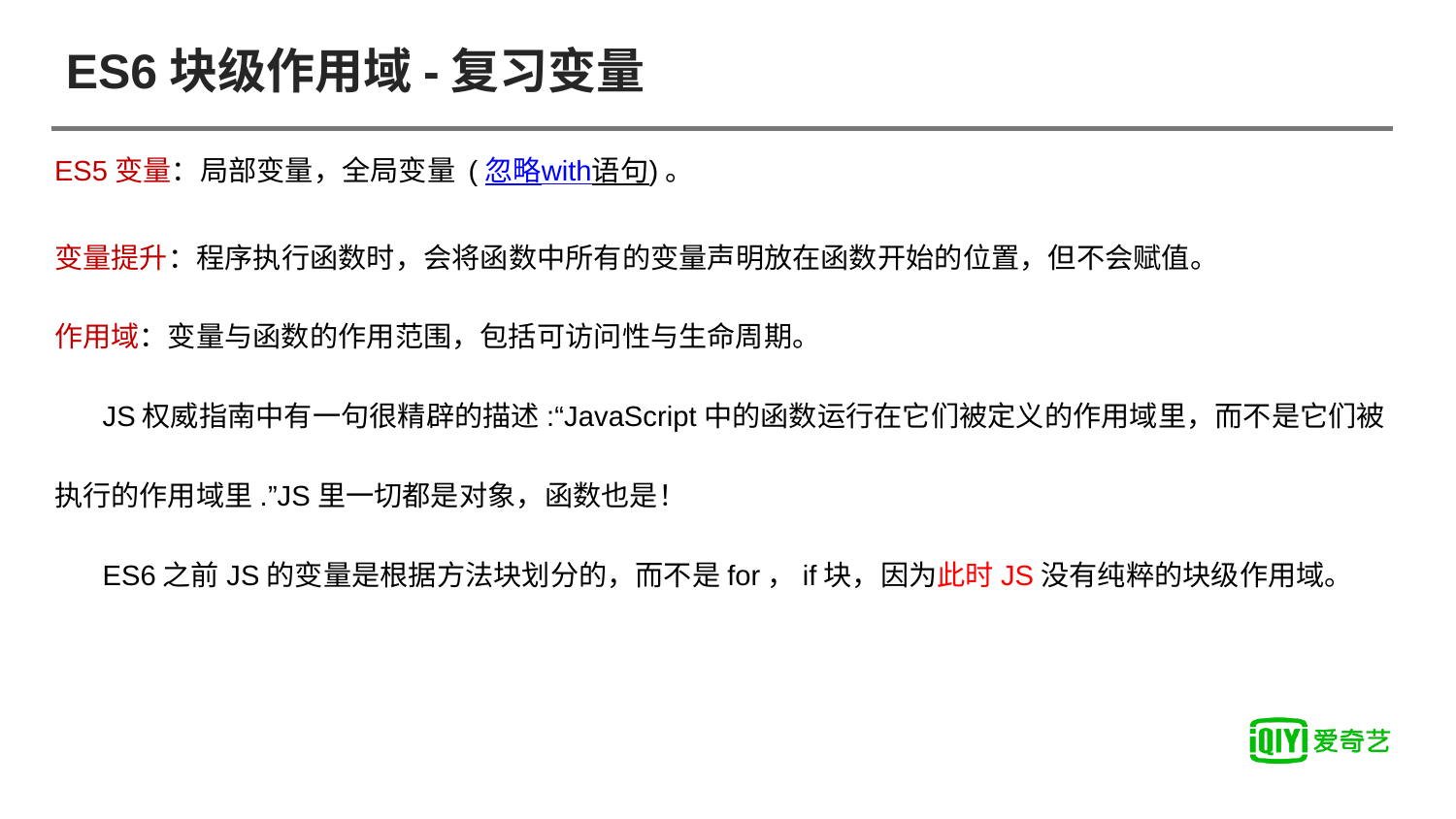

# ES6块级作用域-复习变量
ES5变量：局部变量，全局变量 (忽略with语句)。

变量提升：程序执行函数时，会将函数中所有的变量声明放在函数开始的位置，但不会赋值。

作用域：变量与函数的作用范围，包括可访问性与生命周期。

      JS权威指南中有一句很精辟的描述:“JavaScript中的函数运行在它们被定义的作用域里，而不是它们被

执行的作用域里.”JS里一切都是对象，函数也是！

      ES6之前JS的变量是根据方法块划分的，而不是for，if块，因为此时JS没有纯粹的块级作用域。